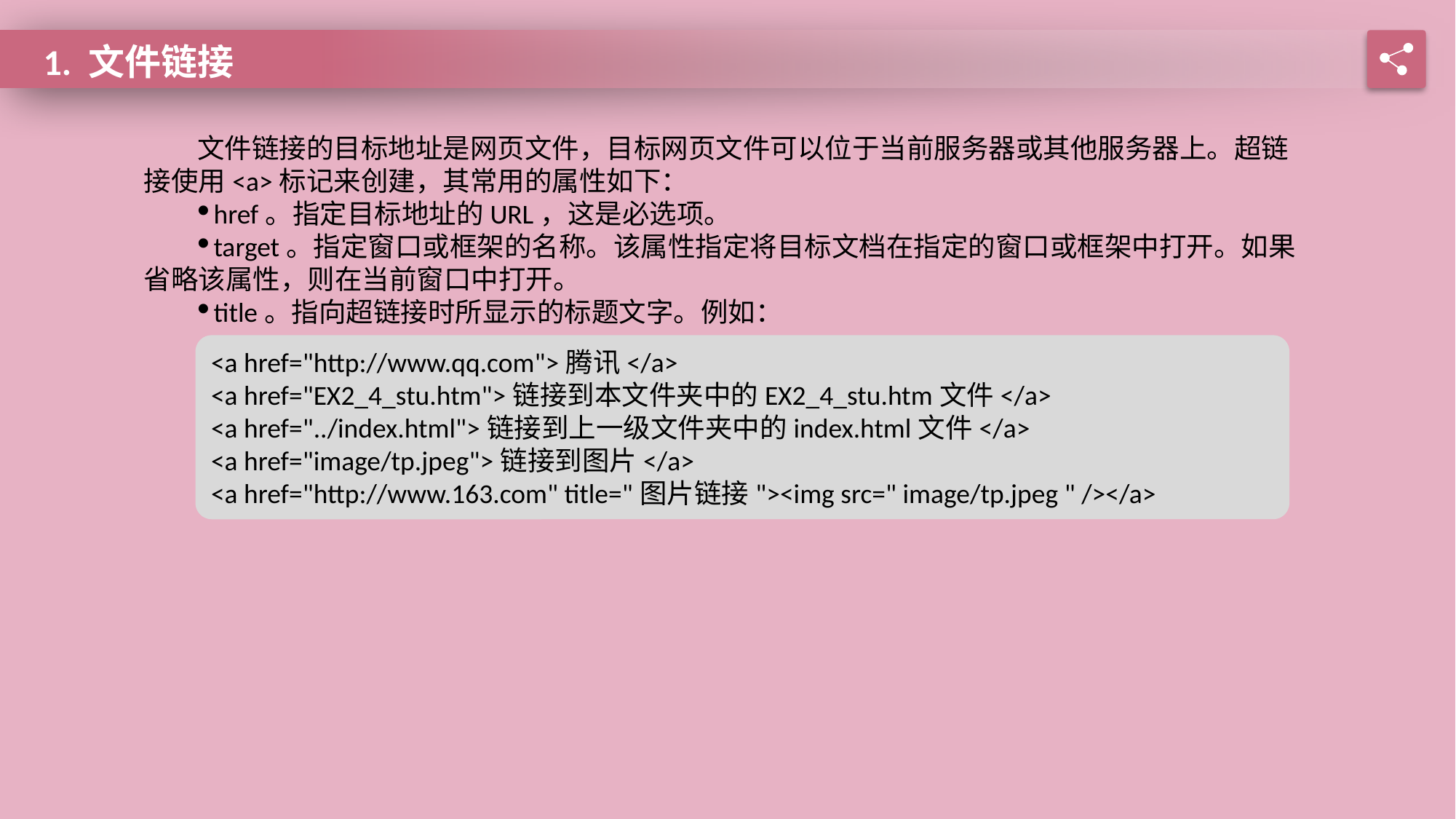

1. 文件链接
文件链接的目标地址是网页文件，目标网页文件可以位于当前服务器或其他服务器上。超链接使用<a>标记来创建，其常用的属性如下：
href。指定目标地址的URL，这是必选项。
target。指定窗口或框架的名称。该属性指定将目标文档在指定的窗口或框架中打开。如果省略该属性，则在当前窗口中打开。
title。指向超链接时所显示的标题文字。例如：
<a href="http://www.qq.com">腾讯</a>
<a href="EX2_4_stu.htm">链接到本文件夹中的EX2_4_stu.htm文件</a>
<a href="../index.html">链接到上一级文件夹中的index.html文件</a>
<a href="image/tp.jpeg">链接到图片</a>
<a href="http://www.163.com" title="图片链接"><img src=" image/tp.jpeg " /></a>